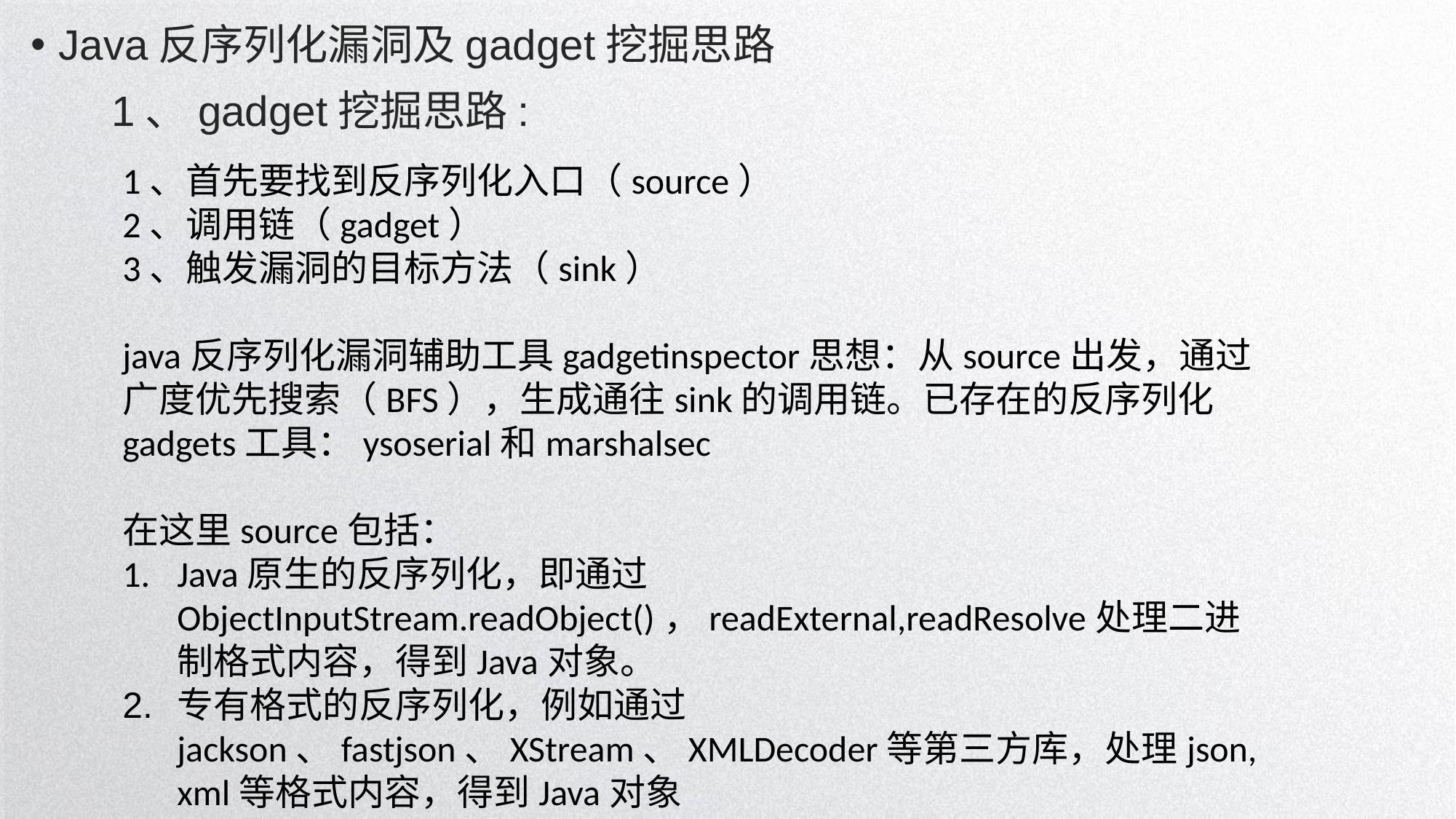

Java反序列化漏洞及gadget挖掘思路
1、gadget挖掘思路:
1、首先要找到反序列化入口（source）
2、调用链（gadget）
3、触发漏洞的目标方法（sink）

java反序列化漏洞辅助工具gadgetinspector思想：从source出发，通过广度优先搜索（BFS），生成通往sink的调用链。已存在的反序列化gadgets工具：ysoserial和marshalsec

在这里source包括：
Java原生的反序列化，即通过ObjectInputStream.readObject()，readExternal,readResolve处理二进制格式内容，得到Java对象。
专有格式的反序列化，例如通过jackson、fastjson、XStream、XMLDecoder等第三方库，处理json, xml等格式内容，得到Java对象